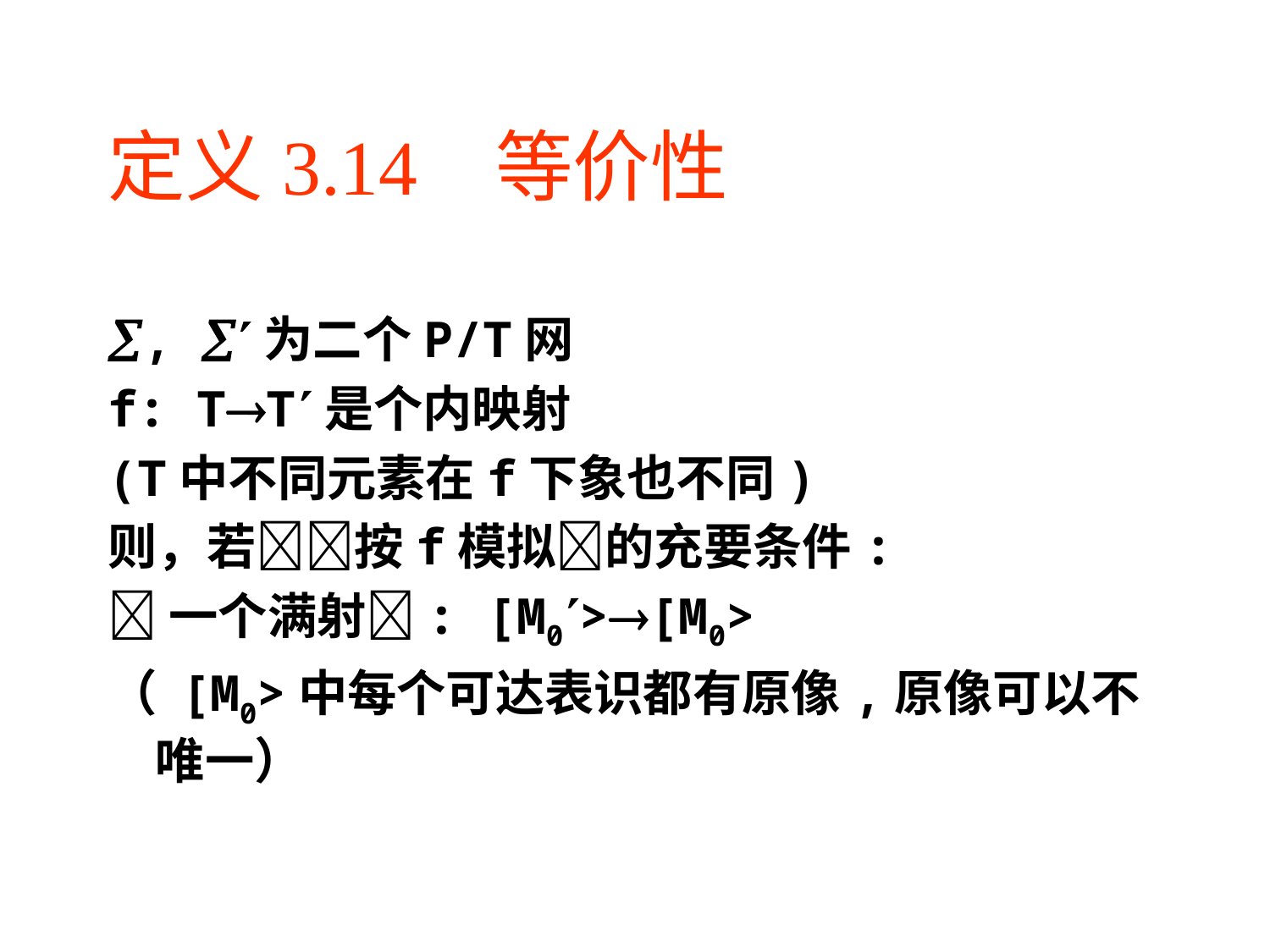

# 定义3.14   等价性

∑, ∑′为二个P/T网
f: T→T′是个内映射
(T中不同元素在f下象也不同)
则，若∑′按f模拟∑的充要条件:
∃一个满射β: [M0′>→[M0>
（ [M0>中每个可达表识都有原像,原像可以不唯一）